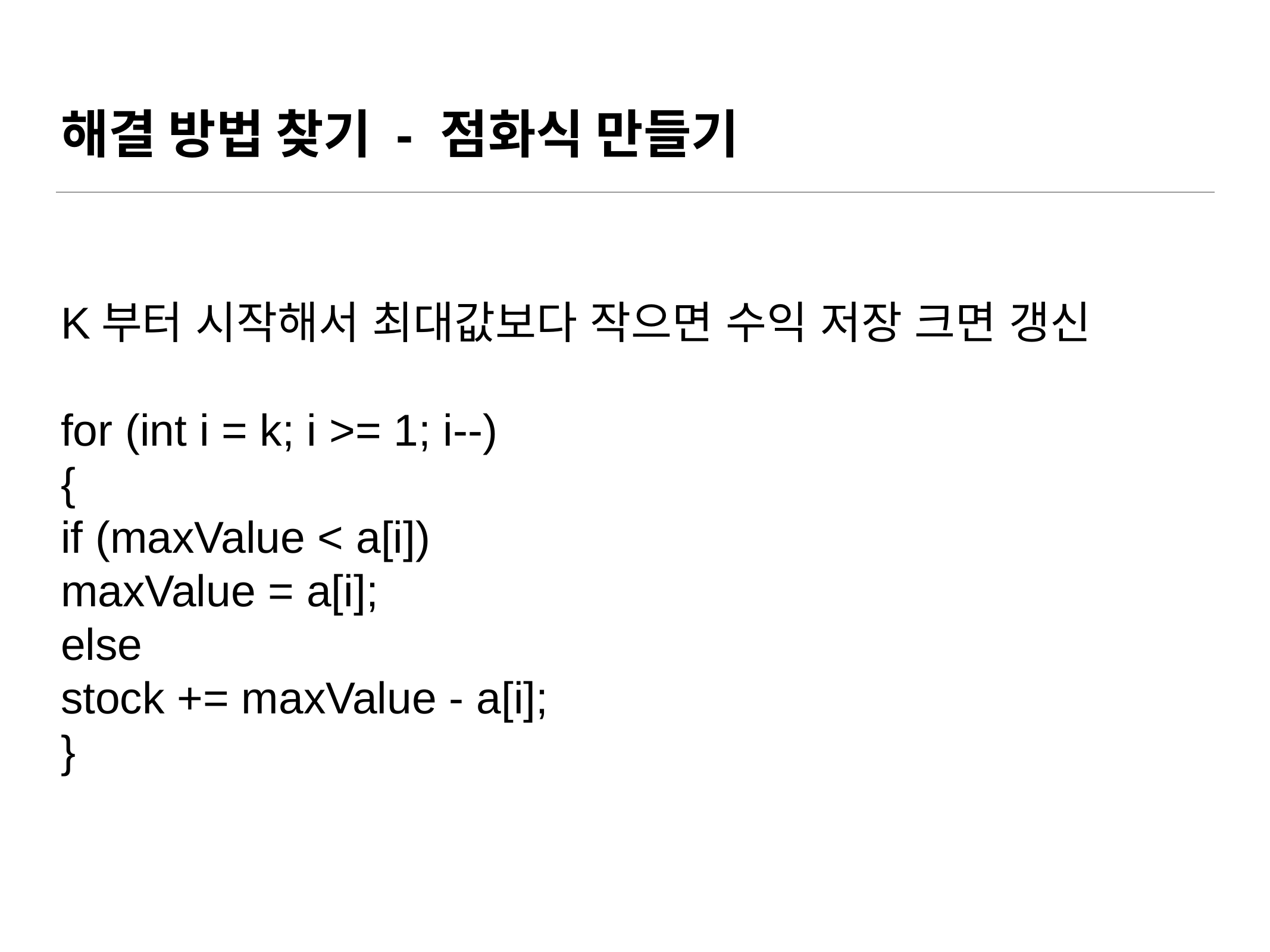

# 해결 방법 찾기 - 점화식 만들기
K부터 시작해서 최대값보다 작으면 수익 저장 크면 갱신

for (int i = k; i >= 1; i--)
{
if (maxValue < a[i])
maxValue = a[i];
else
stock += maxValue - a[i];
}